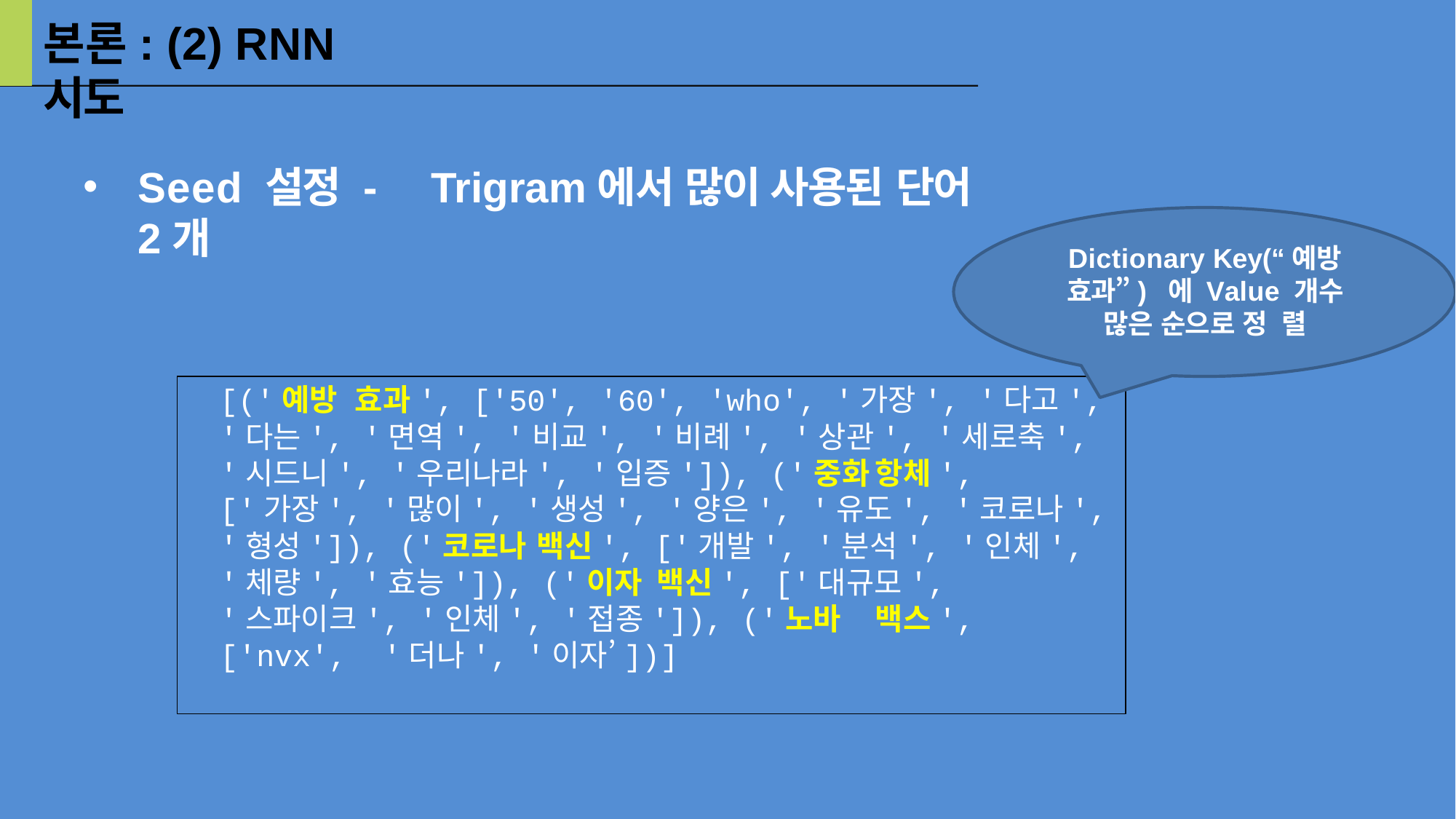

# 본론: (2) RNN 시도
Seed 설정 -	Trigram에서	많이 사용된 단어 2개

Dictionary Key(“예방 효과”)  에 Value 개수 많은 순으로 정  렬

[('예방	효과', ['50', '60', 'who', '가장', '다고',
'다는', '면역', '비교', '비례', '상관', '세로축',
'시드니', '우리나라', '입증']), ('중화	항체',
['가장', '많이', '생성', '양은', '유도', '코로나',
'형성']), ('코로나	백신', ['개발', '분석', '인체',
'체량', '효능']), ('이자	백신', ['대규모',
'스파이크', '인체', '접종']), ('노바	백스', ['nvx',  '더나', '이자’])]